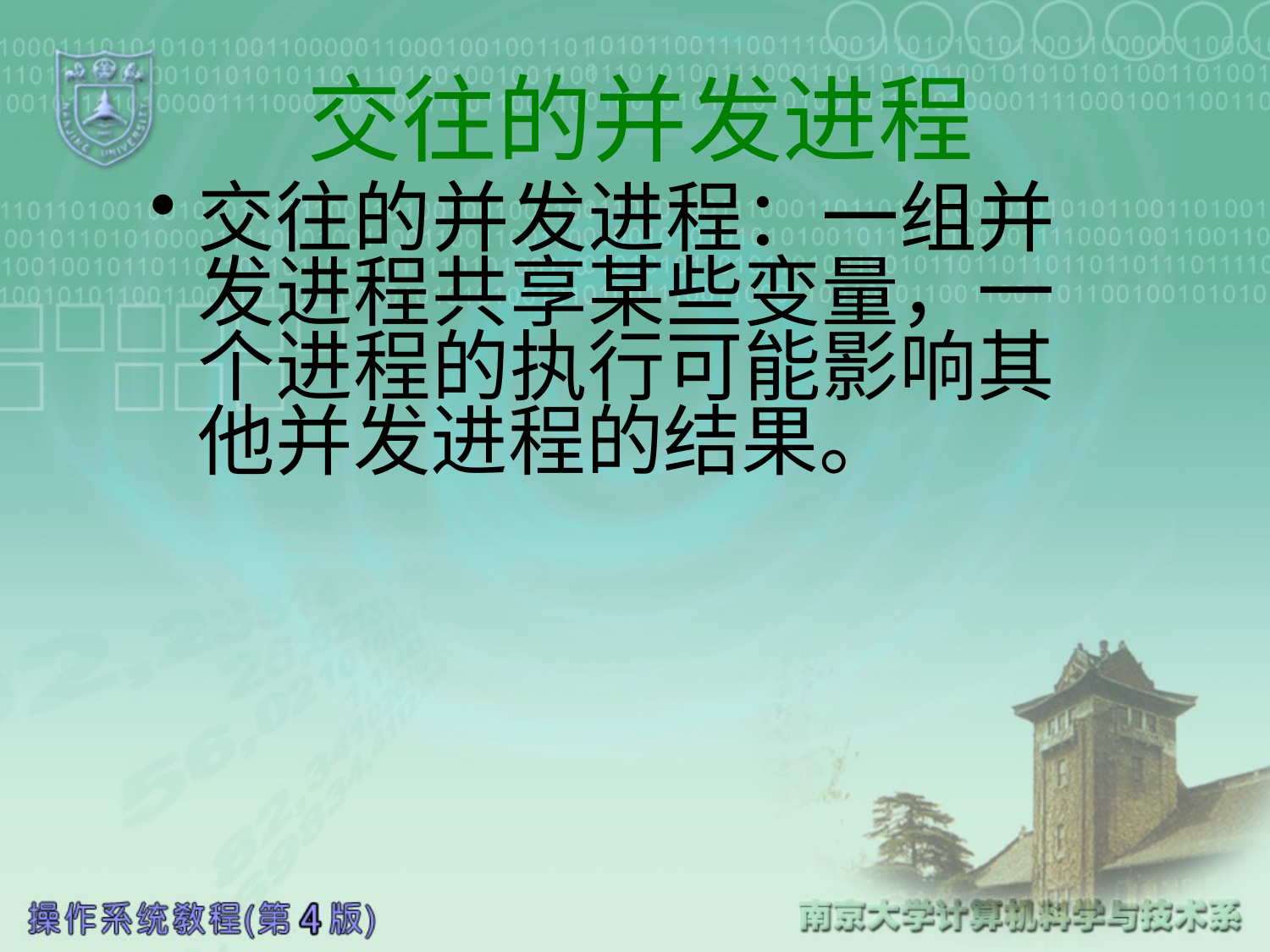

# 交往的并发进程
交往的并发进程：一组并发进程共享某些变量，一个进程的执行可能影响其他并发进程的结果。